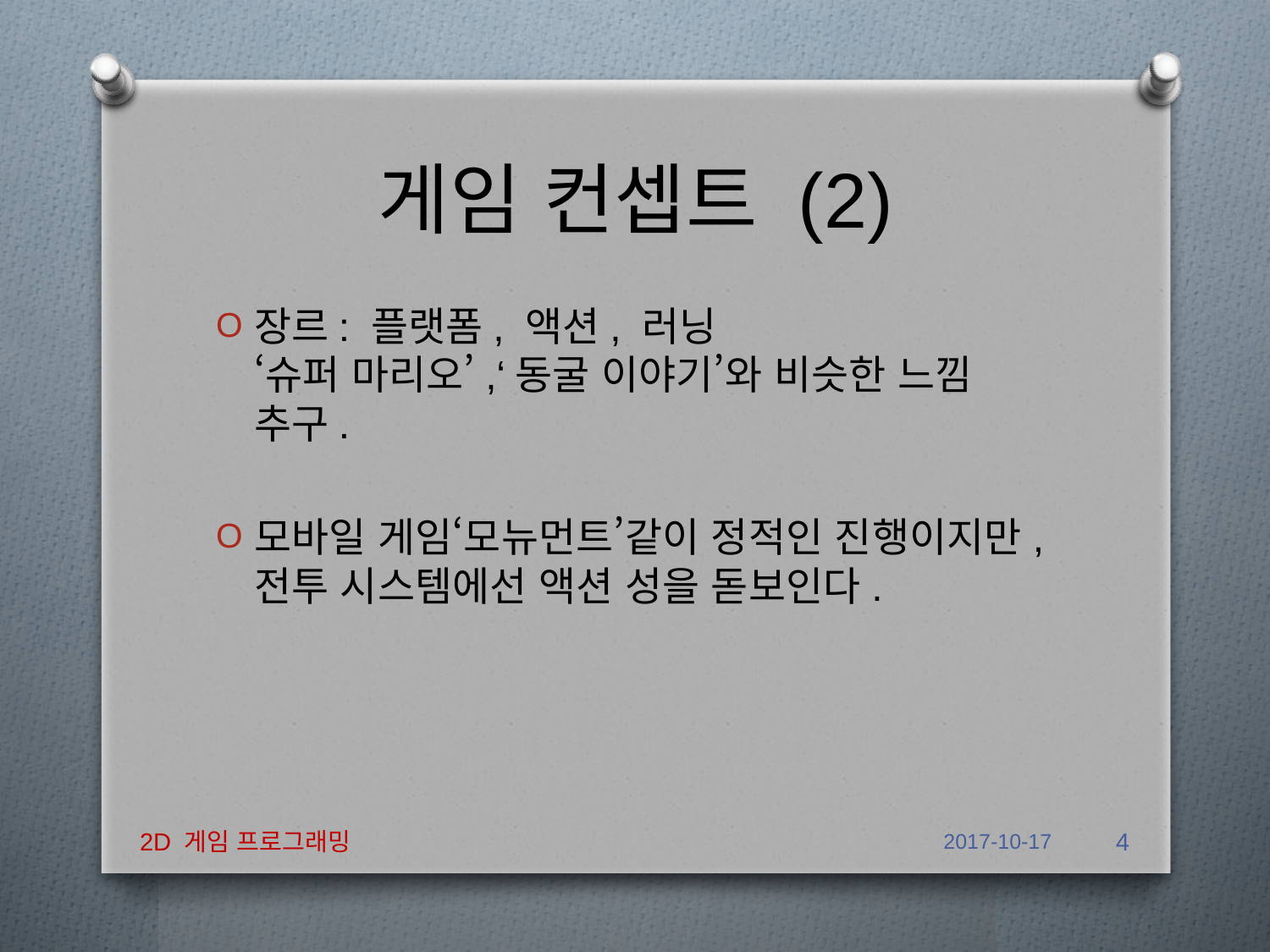

# 게임 컨셉트 (2)
장르: 플랫폼, 액션, 러닝
‘슈퍼 마리오’,‘동굴 이야기’와 비슷한 느낌 추구.

모바일 게임‘모뉴먼트’같이 정적인 진행이지만, 전투 시스템에선 액션 성을 돋보인다.

2D 게임 프로그래밍
2017-10-17
4